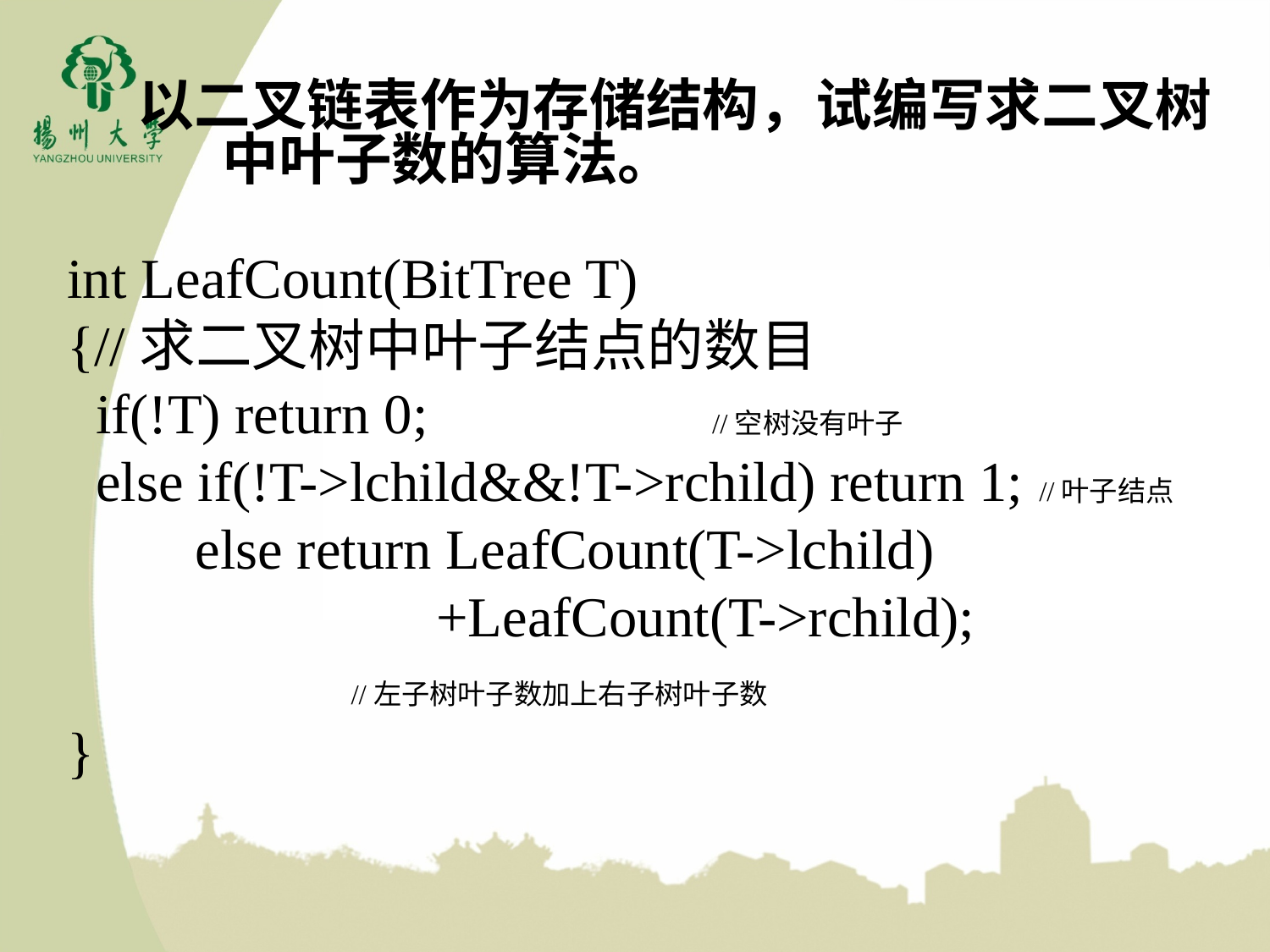

以二叉链表作为存储结构，试编写求二叉树中叶子数的算法。
int LeafCount(BitTree T)
{//求二叉树中叶子结点的数目
  if(!T) return 0;                     //空树没有叶子
  else if(!T->lchild&&!T->rchild) return 1; //叶子结点
         else return LeafCount(T->lchild)
                          +LeafCount(T->rchild);
                    //左子树叶子数加上右子树叶子数
}